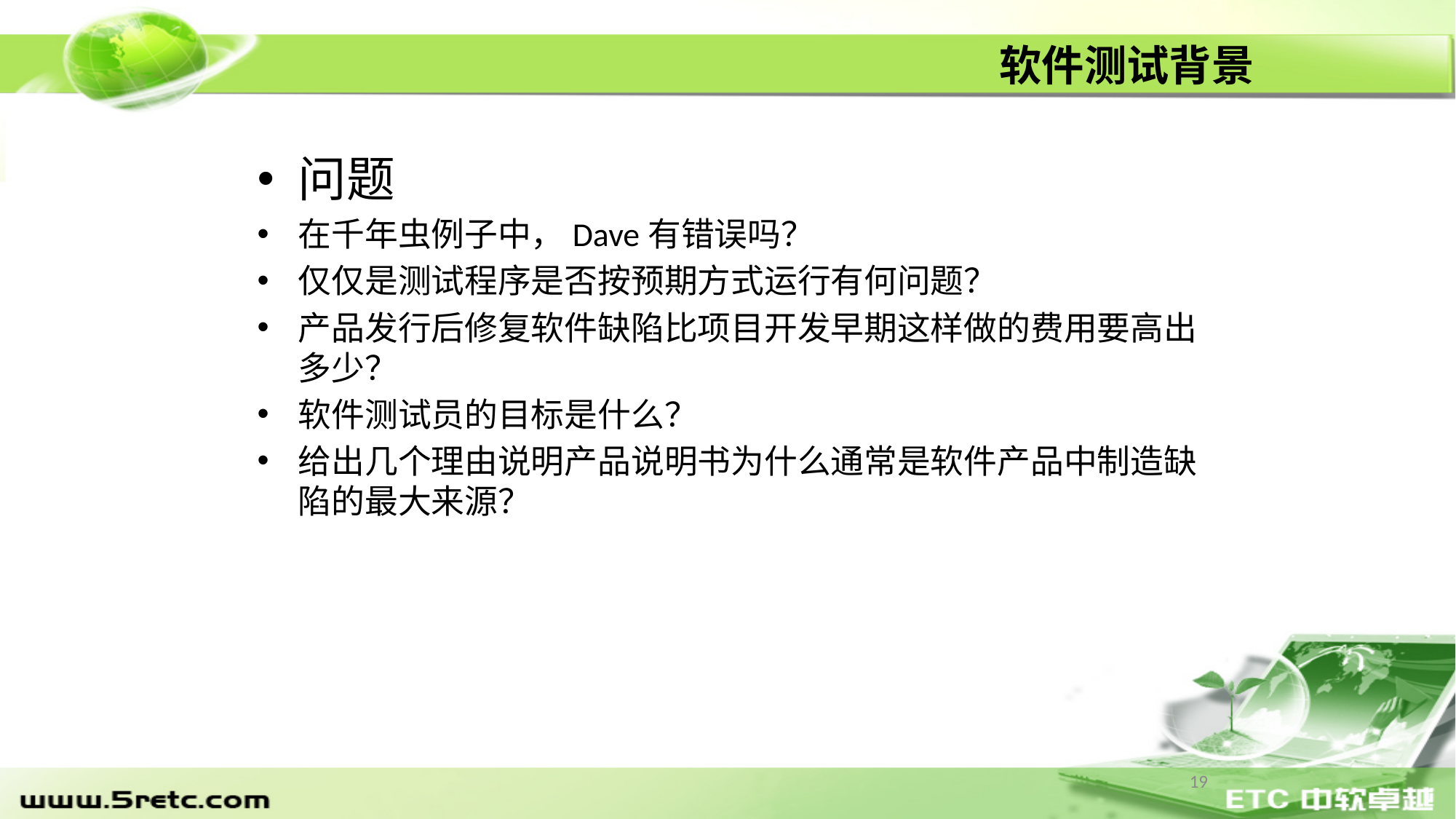

软件测试背景
问题
在千年虫例子中，Dave有错误吗？
仅仅是测试程序是否按预期方式运行有何问题？
产品发行后修复软件缺陷比项目开发早期这样做的费用要高出多少？
软件测试员的目标是什么？
给出几个理由说明产品说明书为什么通常是软件产品中制造缺陷的最大来源？

19